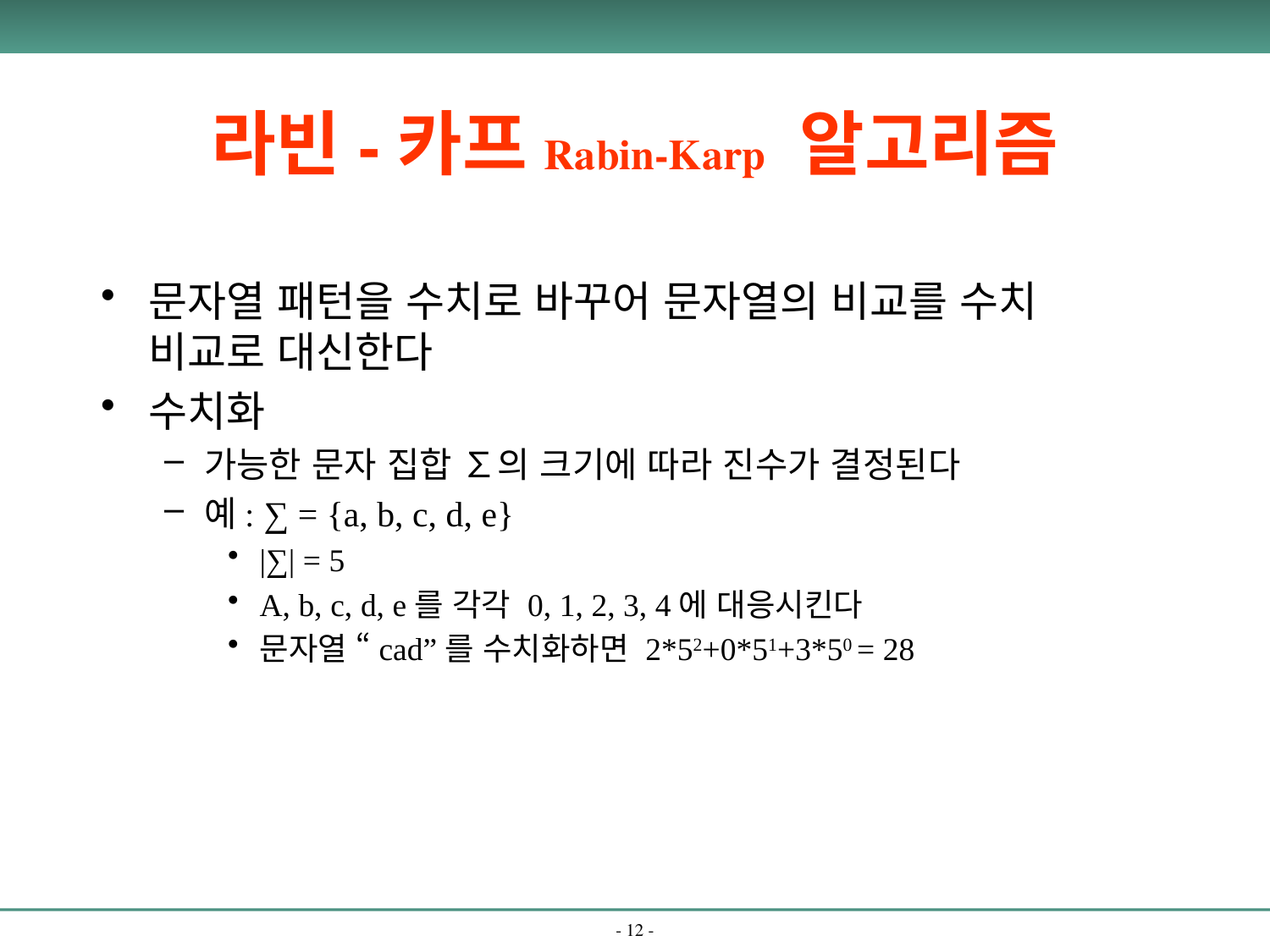

# 라빈-카프Rabin-Karp 알고리즘
문자열 패턴을 수치로 바꾸어 문자열의 비교를 수치 비교로 대신한다
수치화
가능한 문자 집합 ∑의 크기에 따라 진수가 결정된다
예: ∑ = {a, b, c, d, e}
|∑| = 5
A, b, c, d, e를 각각 0, 1, 2, 3, 4에 대응시킨다
문자열 “cad”를 수치화하면 2*52+0*51+3*50 = 28